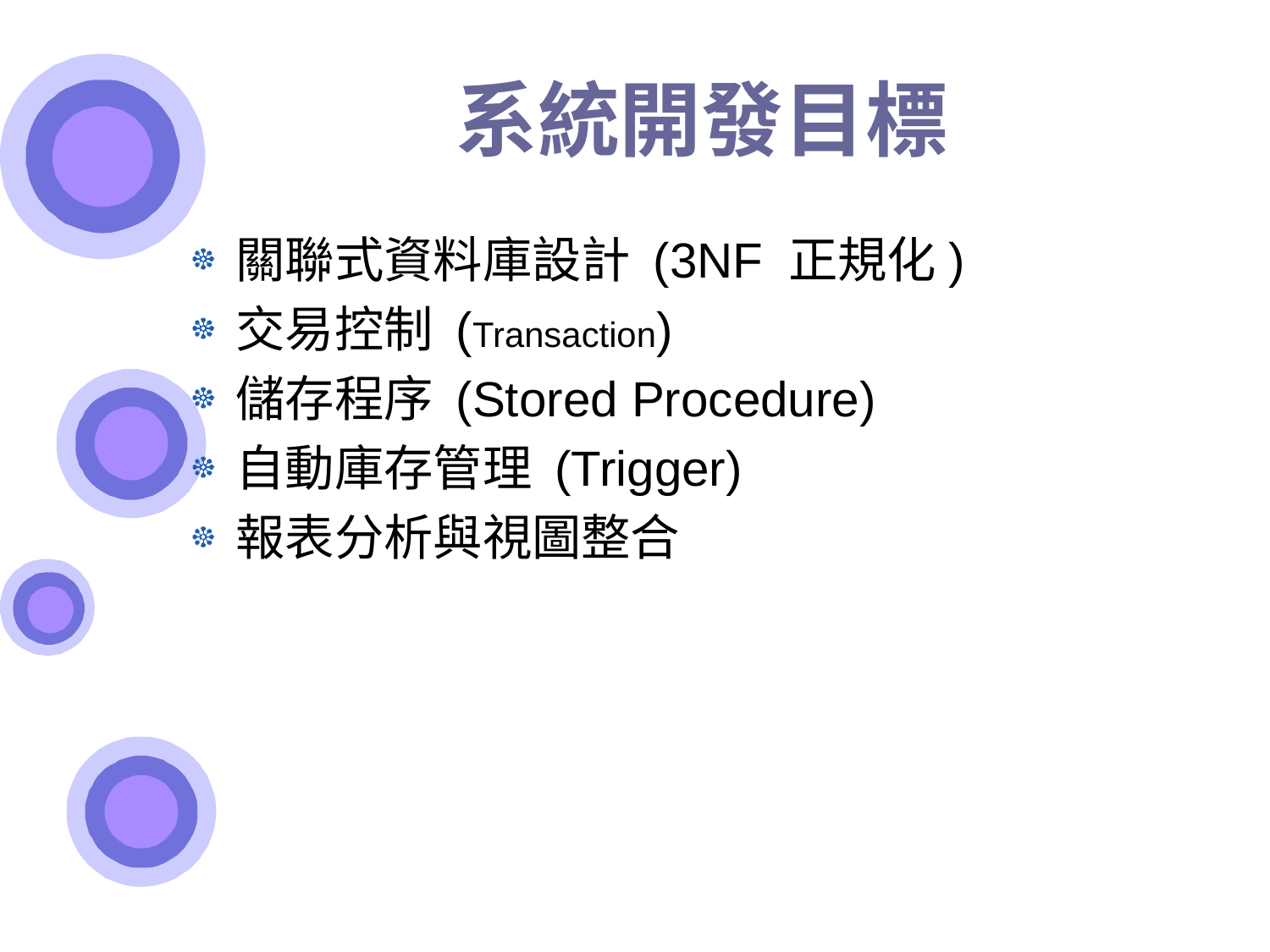

# 系統開發目標
關聯式資料庫設計 (3NF 正規化)
交易控制 (Transaction)
儲存程序 (Stored Procedure)
自動庫存管理 (Trigger)
報表分析與視圖整合